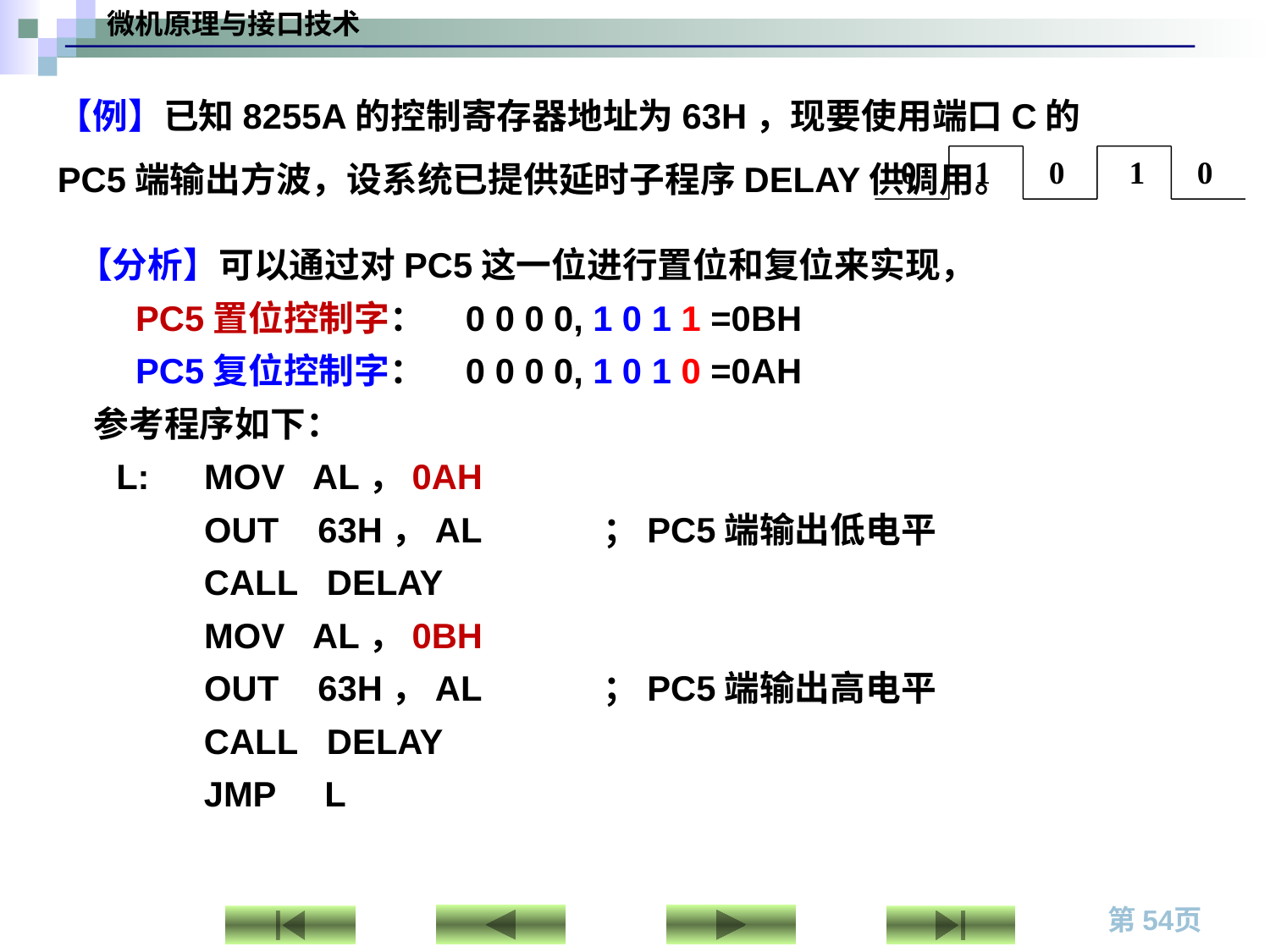

【例】已知8255A的控制寄存器地址为63H，现要使用端口C的PC5端输出方波，设系统已提供延时子程序DELAY供调用。

0
1
0
1
0
【分析】可以通过对PC5这一位进行置位和复位来实现，
      PC5置位控制字：    0 0 0 0, 1 0 1 1 =0BH
      PC5复位控制字：    0 0 0 0, 1 0 1 0 =0AH
 参考程序如下：
    L:	MOV   AL，0AH
	OUT    63H，AL	 ；PC5端输出低电平
             CALL   DELAY
	MOV   AL，0BH
	OUT    63H，AL	 ；PC5端输出高电平
             CALL   DELAY
             JMP     L